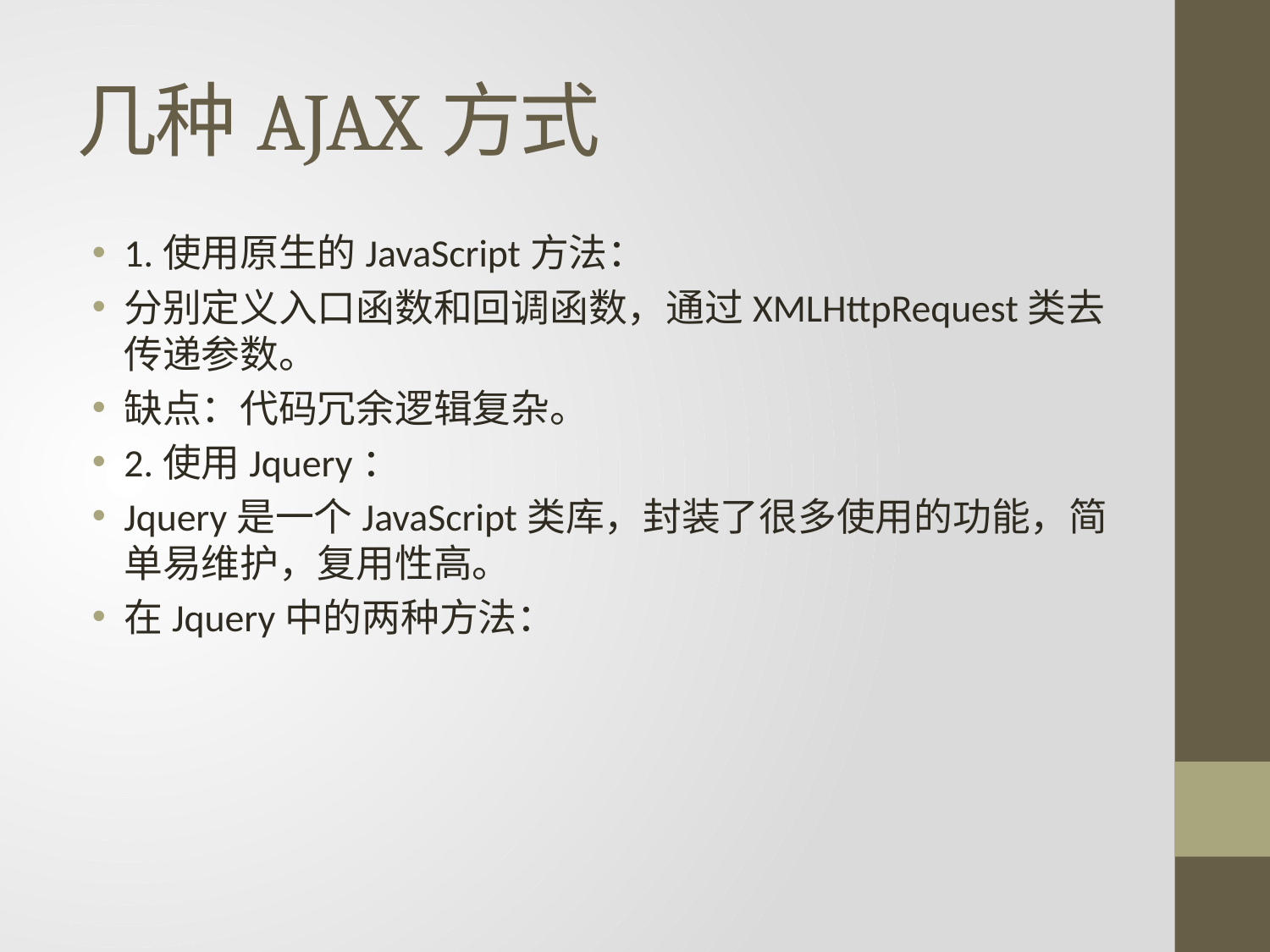

# 几种AJAX方式
1.使用原生的JavaScript方法：
分别定义入口函数和回调函数，通过XMLHttpRequest类去传递参数。
缺点：代码冗余逻辑复杂。
2.使用Jquery：
Jquery是一个JavaScript类库，封装了很多使用的功能，简单易维护，复用性高。
在Jquery中的两种方法：